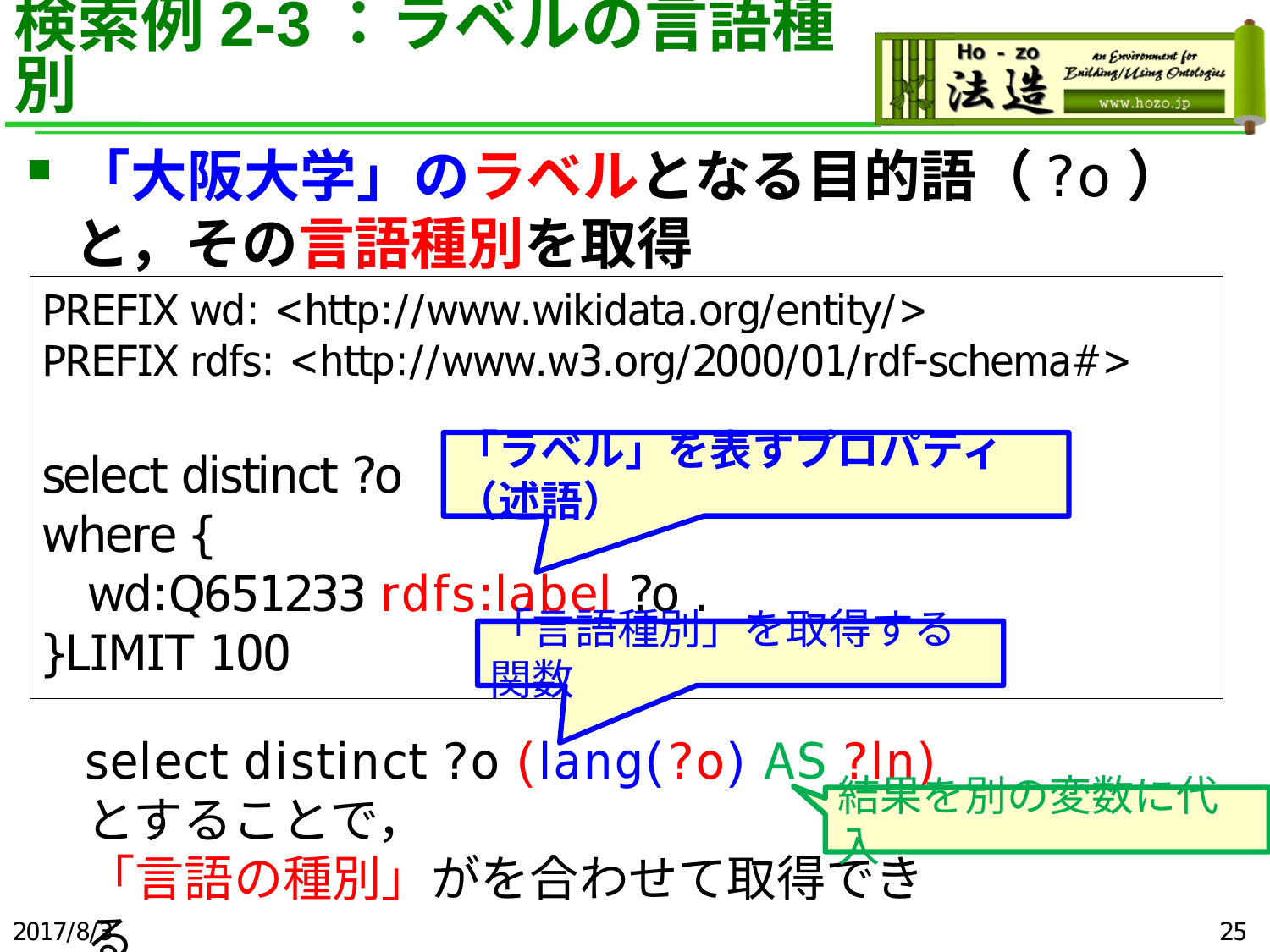

# 検索例2-3：ラベルの言語種別
「大阪大学」のラベルとなる目的語（?o）と，その言語種別を取得

PREFIX wd: <http://www.wikidata.org/entity/>
PREFIX rdfs: <http://www.w3.org/2000/01/rdf-schema#>

select distinct ?o
where {
   wd:Q651233 rdfs:label ?o .
}LIMIT 100
「ラベル」を表すプロパティ（述語）
「言語種別」を取得する関数
select distinct ?o (lang(?o) AS ?ln)
とすることで，
「言語の種別」がを合わせて取得できる
結果を別の変数に代入
2017/8/3
25